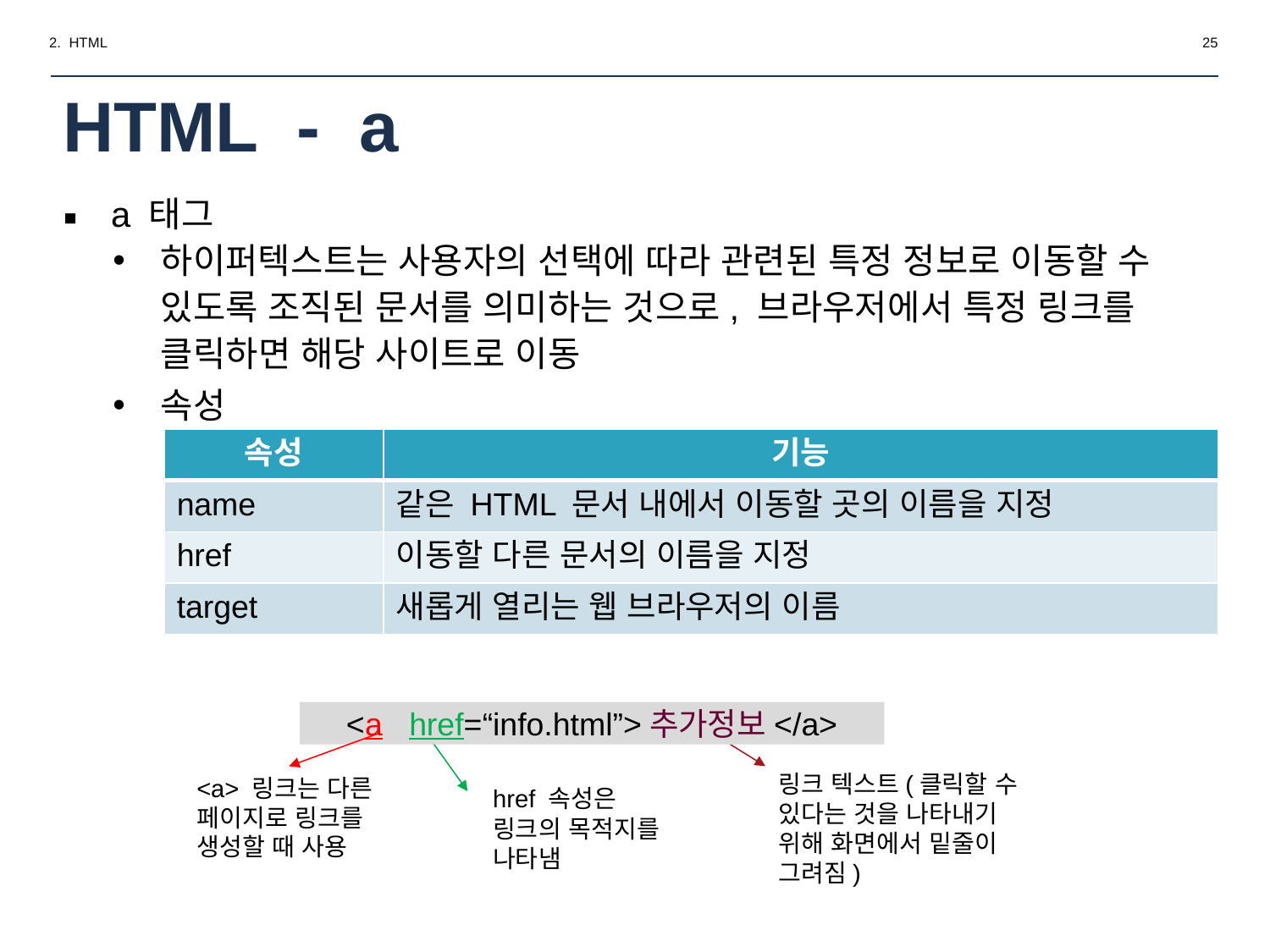

2.  HTML
25
# HTML  -  a
a 태그
하이퍼텍스트는 사용자의 선택에 따라 관련된 특정 정보로 이동할 수 있도록 조직된 문서를 의미하는 것으로, 브라우저에서 특정 링크를 클릭하면 해당 사이트로 이동
속성
| 속성 | 기능 |
| --- | --- |
| name | 같은 HTML 문서 내에서 이동할 곳의 이름을 지정 |
| href | 이동할 다른 문서의 이름을 지정 |
| target | 새롭게 열리는 웹 브라우저의 이름 |
<a   href=“info.html”>추가정보</a>
링크 텍스트(클릭할 수 있다는 것을 나타내기 위해 화면에서 밑줄이 그려짐)
<a> 링크는 다른 페이지로 링크를 생성할 때 사용
href 속성은 링크의 목적지를 나타냄